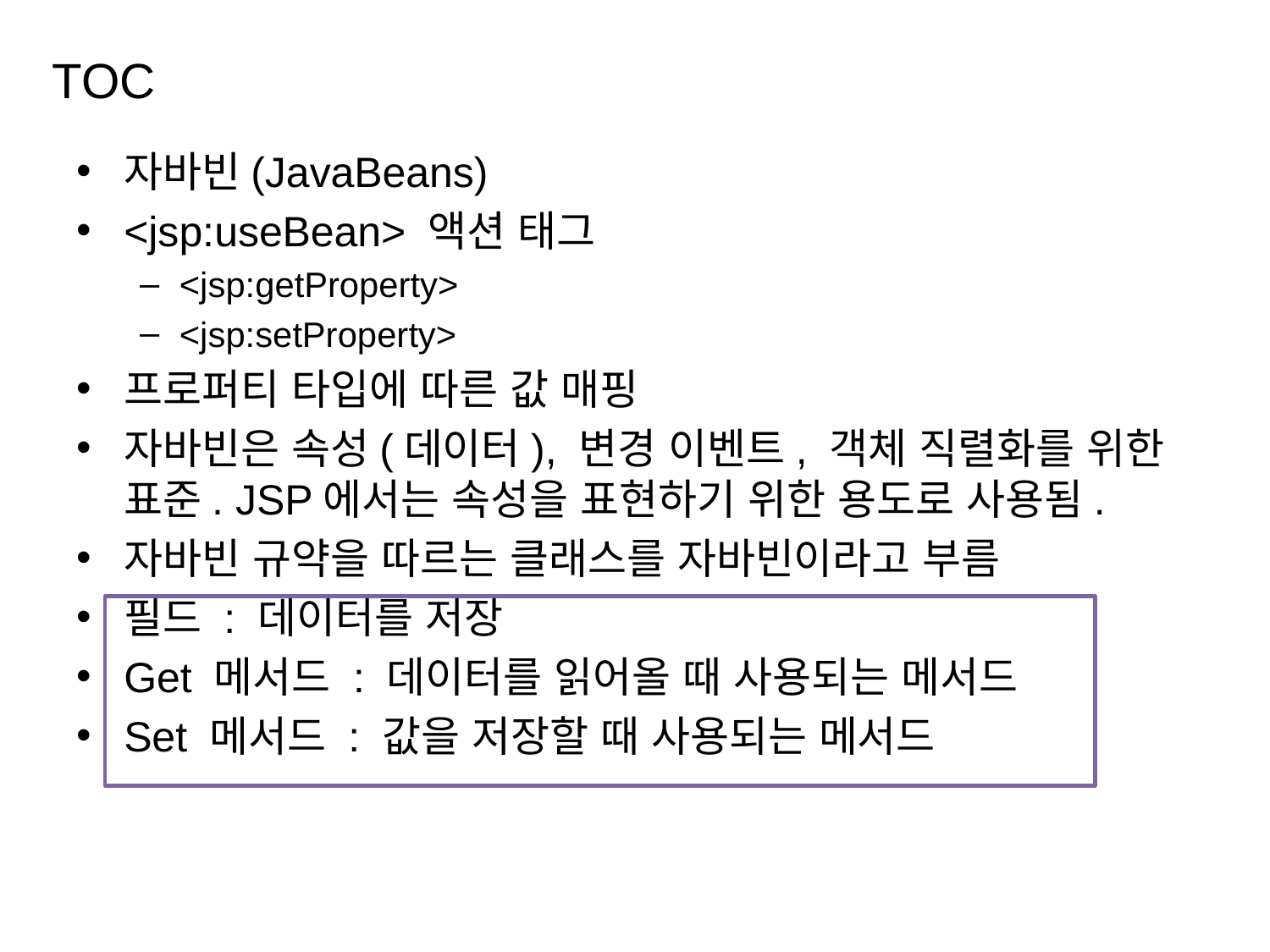

# TOC
자바빈(JavaBeans)
<jsp:useBean> 액션 태그
<jsp:getProperty>
<jsp:setProperty>
프로퍼티 타입에 따른 값 매핑
자바빈은 속성(데이터), 변경 이벤트, 객체 직렬화를 위한 표준. JSP에서는 속성을 표현하기 위한 용도로 사용됨.
자바빈 규약을 따르는 클래스를 자바빈이라고 부름
필드 : 데이터를 저장
Get 메서드 : 데이터를 읽어올 때 사용되는 메서드
Set 메서드 : 값을 저장할 때 사용되는 메서드